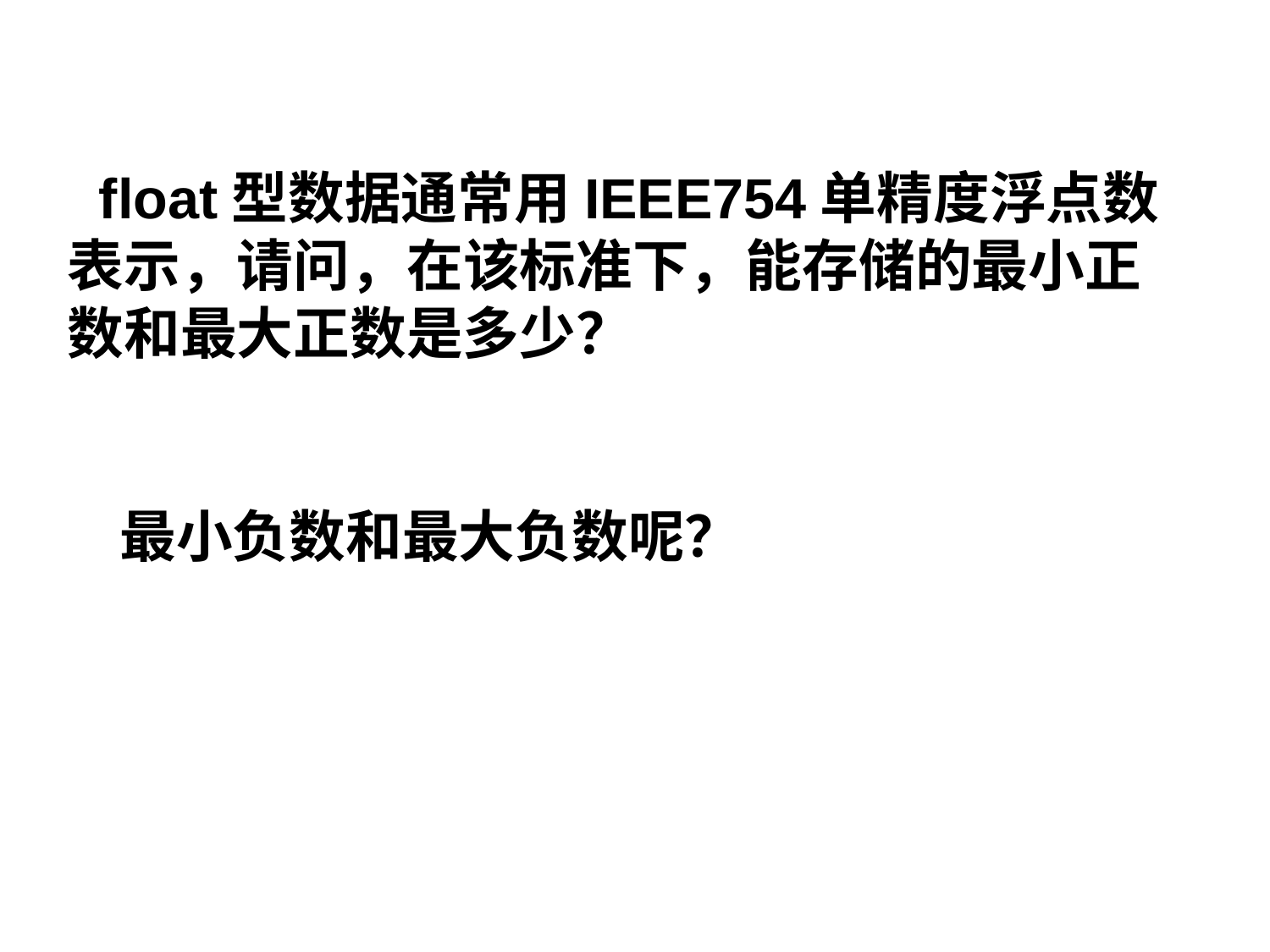

float型数据通常用IEEE754单精度浮点数表示，请问，在该标准下，能存储的最小正数和最大正数是多少？

   最小负数和最大负数呢？